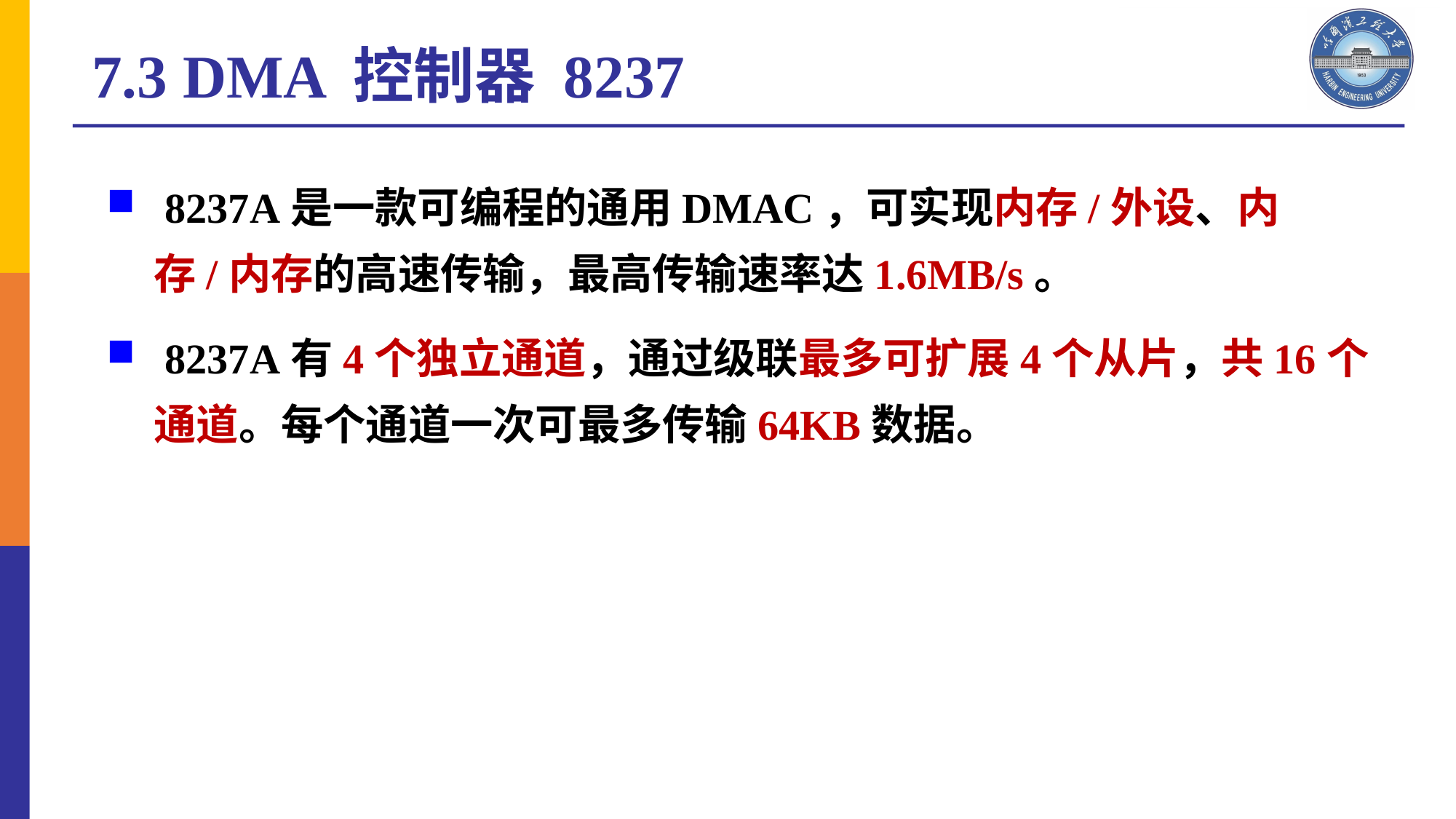

7.3 DMA 控制器 8237
 8237A是一款可编程的通用DMAC，可实现内存/外设、内存/内存的高速传输，最高传输速率达1.6MB/s。
 8237A有4个独立通道，通过级联最多可扩展4个从片，共16个通道。每个通道一次可最多传输64KB数据。